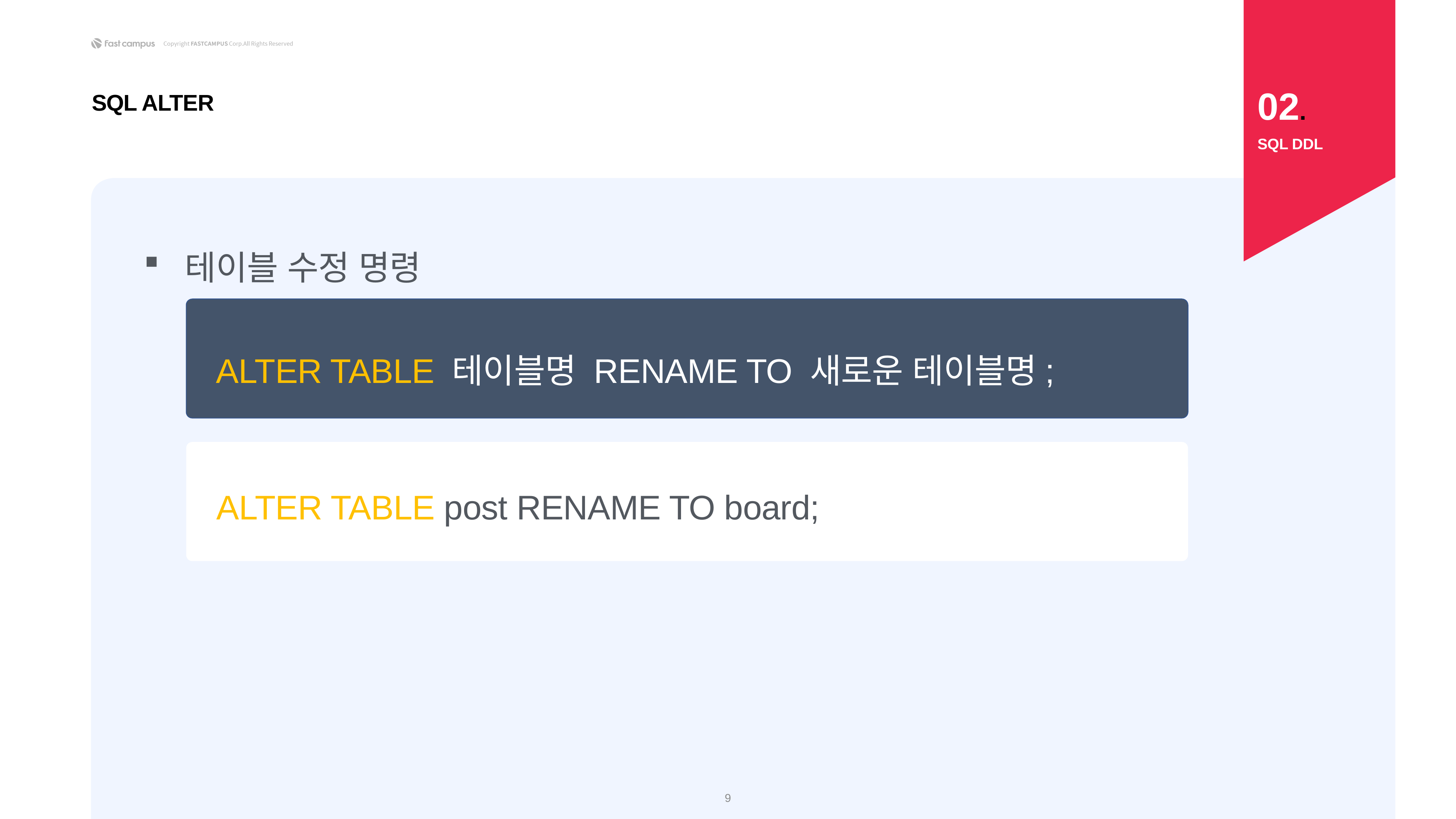

02.
SQL ALTER
SQL DDL
테이블 수정 명령

      ALTER TABLE 테이블명 RENAME TO 새로운 테이블명;

      ALTER TABLE post RENAME TO board;
9